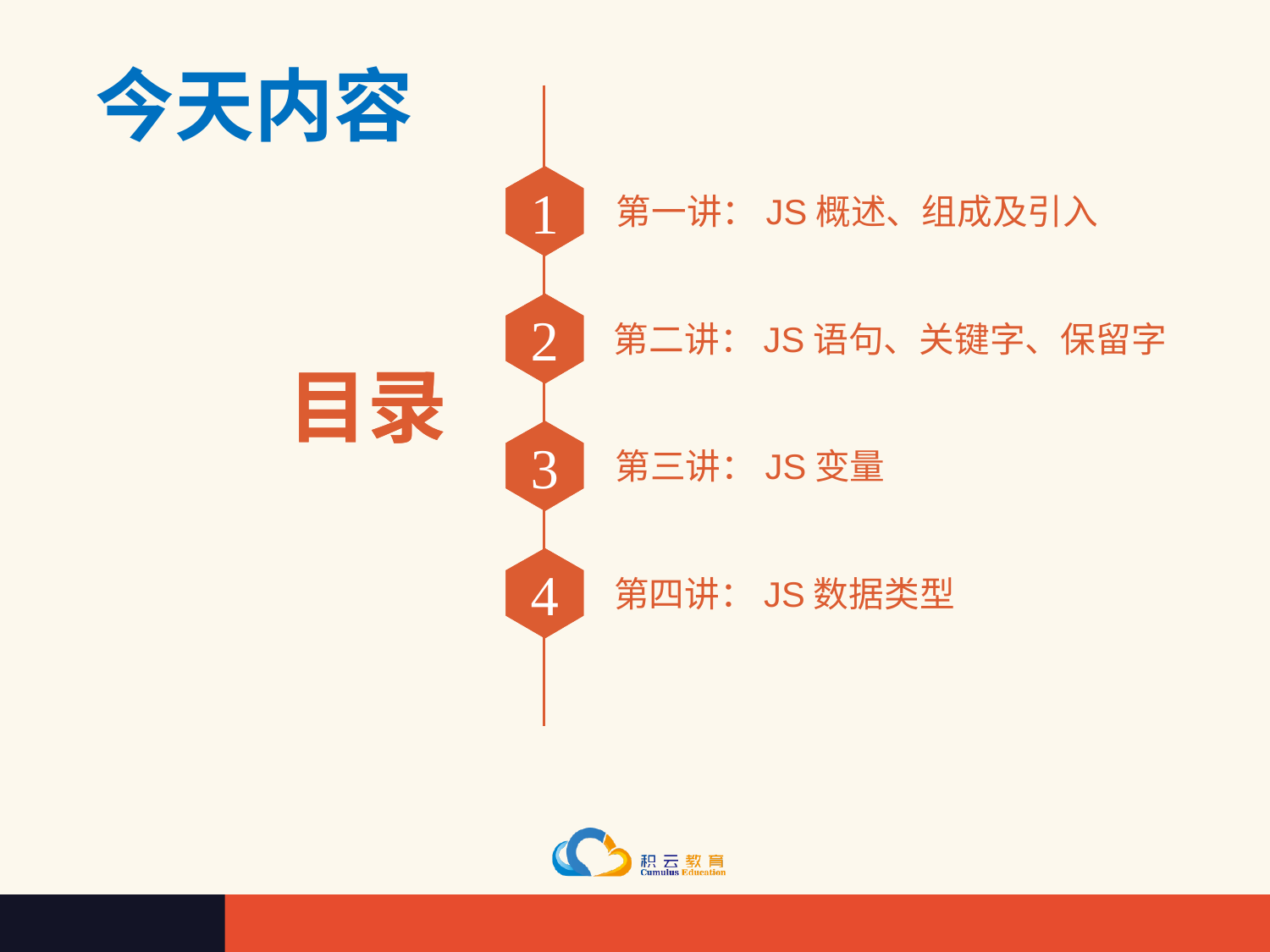

今天内容
1
第一讲：JS概述、组成及引入
2
第二讲：JS语句、关键字、保留字
目录
3
第三讲：JS变量
4
第四讲：JS数据类型